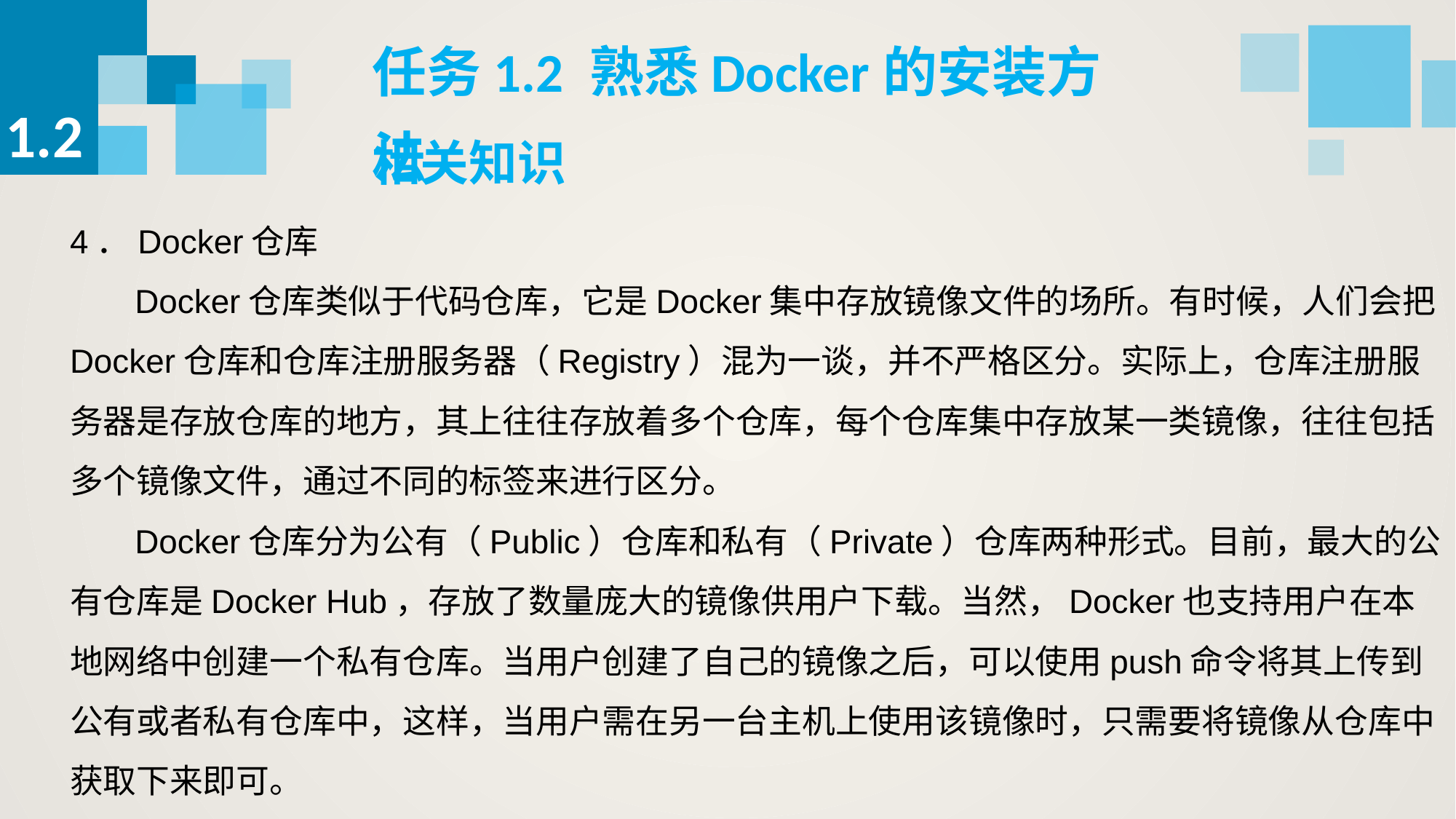

任务1.2 熟悉Docker的安装方法
1.2
相关知识
4．Docker仓库
       Docker仓库类似于代码仓库，它是Docker集中存放镜像文件的场所。有时候，人们会把Docker仓库和仓库注册服务器（Registry）混为一谈，并不严格区分。实际上，仓库注册服务器是存放仓库的地方，其上往往存放着多个仓库，每个仓库集中存放某一类镜像，往往包括多个镜像文件，通过不同的标签来进行区分。
       Docker仓库分为公有（Public）仓库和私有（Private）仓库两种形式。目前，最大的公有仓库是Docker Hub，存放了数量庞大的镜像供用户下载。当然，Docker也支持用户在本地网络中创建一个私有仓库。当用户创建了自己的镜像之后，可以使用push命令将其上传到公有或者私有仓库中，这样，当用户需在另一台主机上使用该镜像时，只需要将镜像从仓库中获取下来即可。